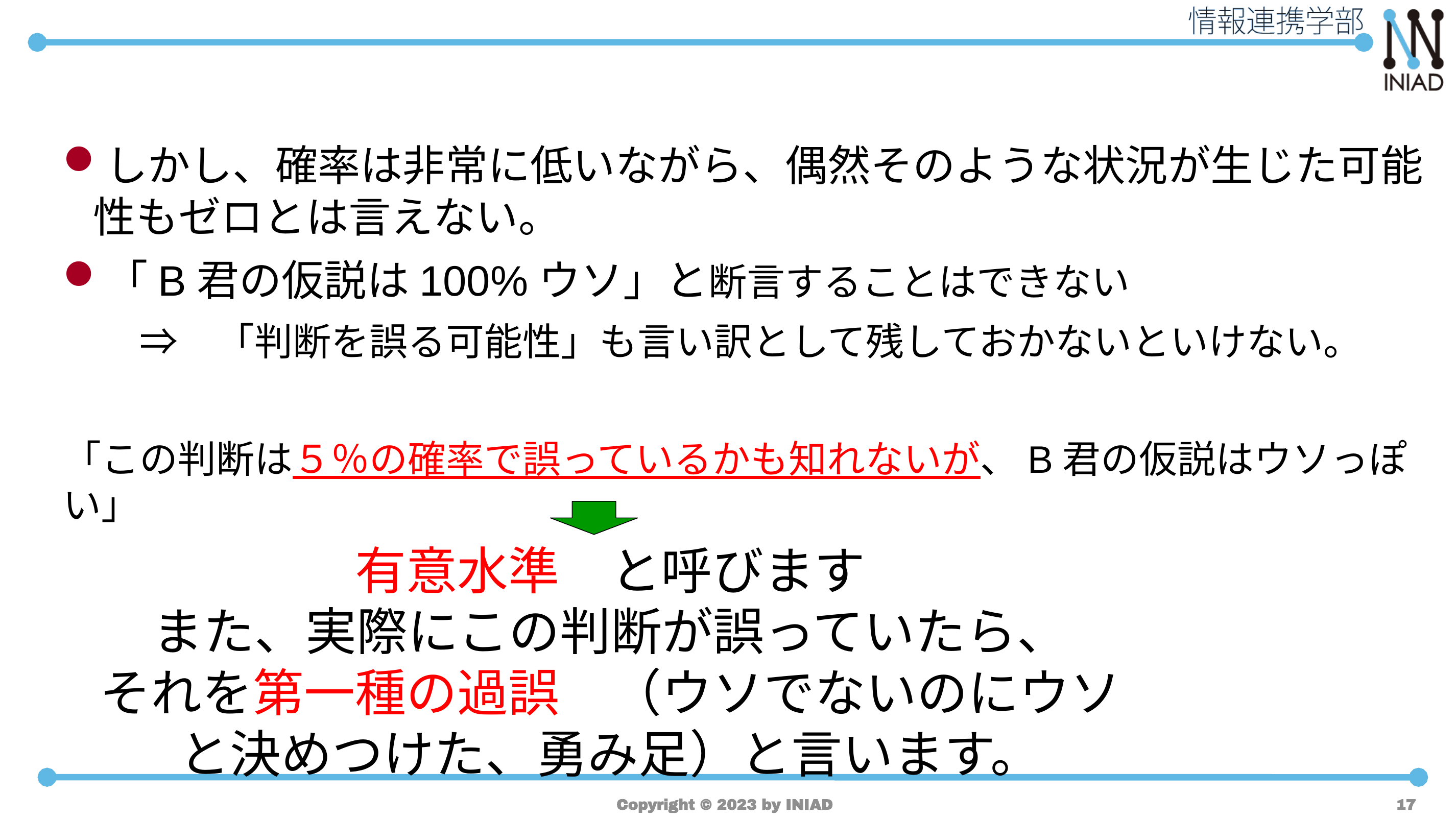

#
しかし、確率は非常に低いながら、偶然そのような状況が生じた可能性もゼロとは言えない。
「B君の仮説は100%ウソ」と断言することはできない
　　⇒　「判断を誤る可能性」も言い訳として残しておかないといけない。

「この判断は５％の確率で誤っているかも知れないが、B君の仮説はウソっぽい」

有意水準　と呼びます
また、実際にこの判断が誤っていたら、
それを第一種の過誤　（ウソでないのにウソと決めつけた、勇み足）と言います。
Copyright © 2023 by INIAD
17